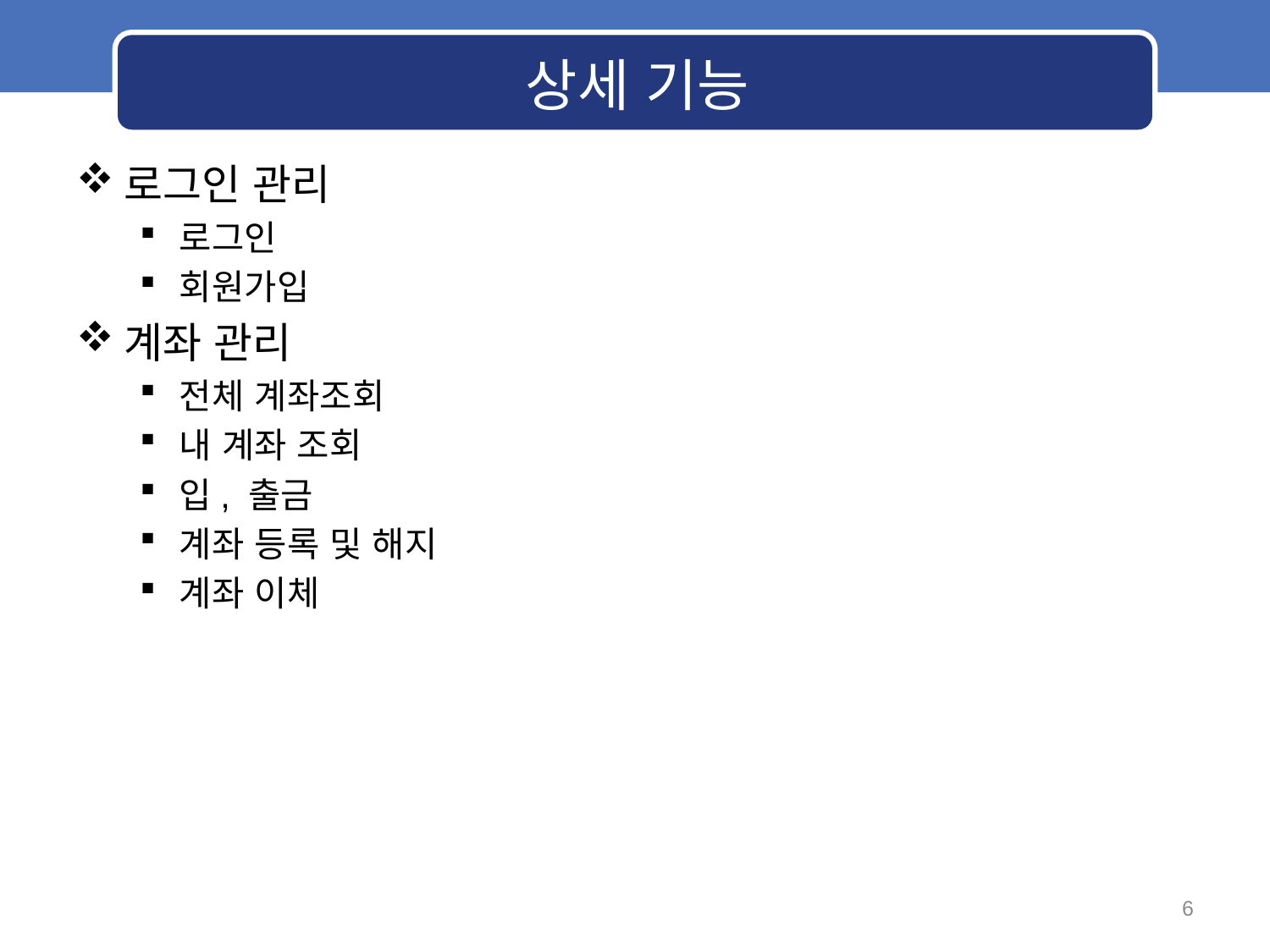

# 상세 기능
로그인 관리
로그인
회원가입
계좌 관리
전체 계좌조회
내 계좌 조회
입, 출금
계좌 등록 및 해지
계좌 이체

6